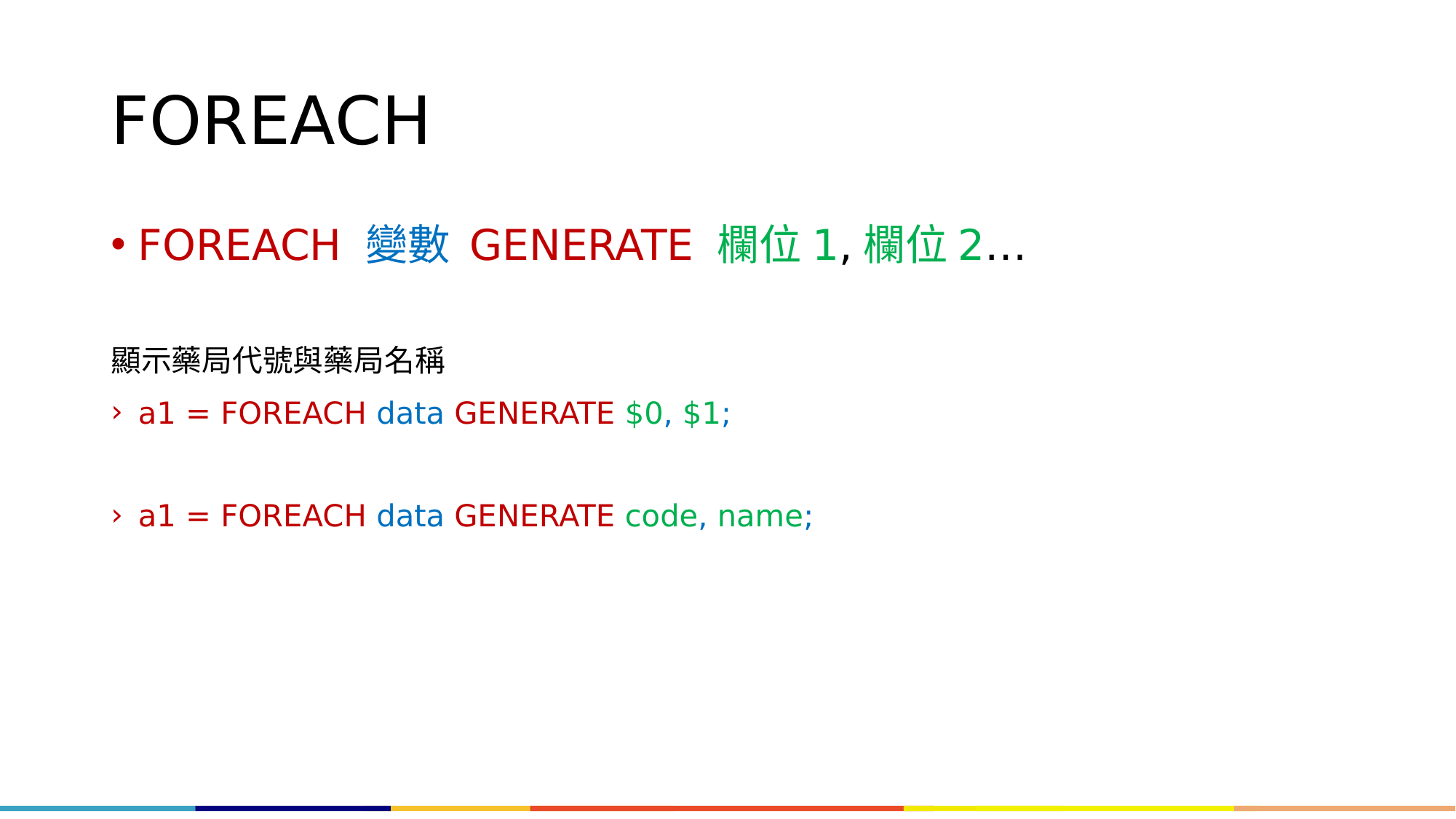

# FOREACH
FOREACH 變數 GENERATE 欄位1,欄位2…

顯示藥局代號與藥局名稱
a1 = FOREACH data GENERATE $0, $1;

a1 = FOREACH data GENERATE code, name;